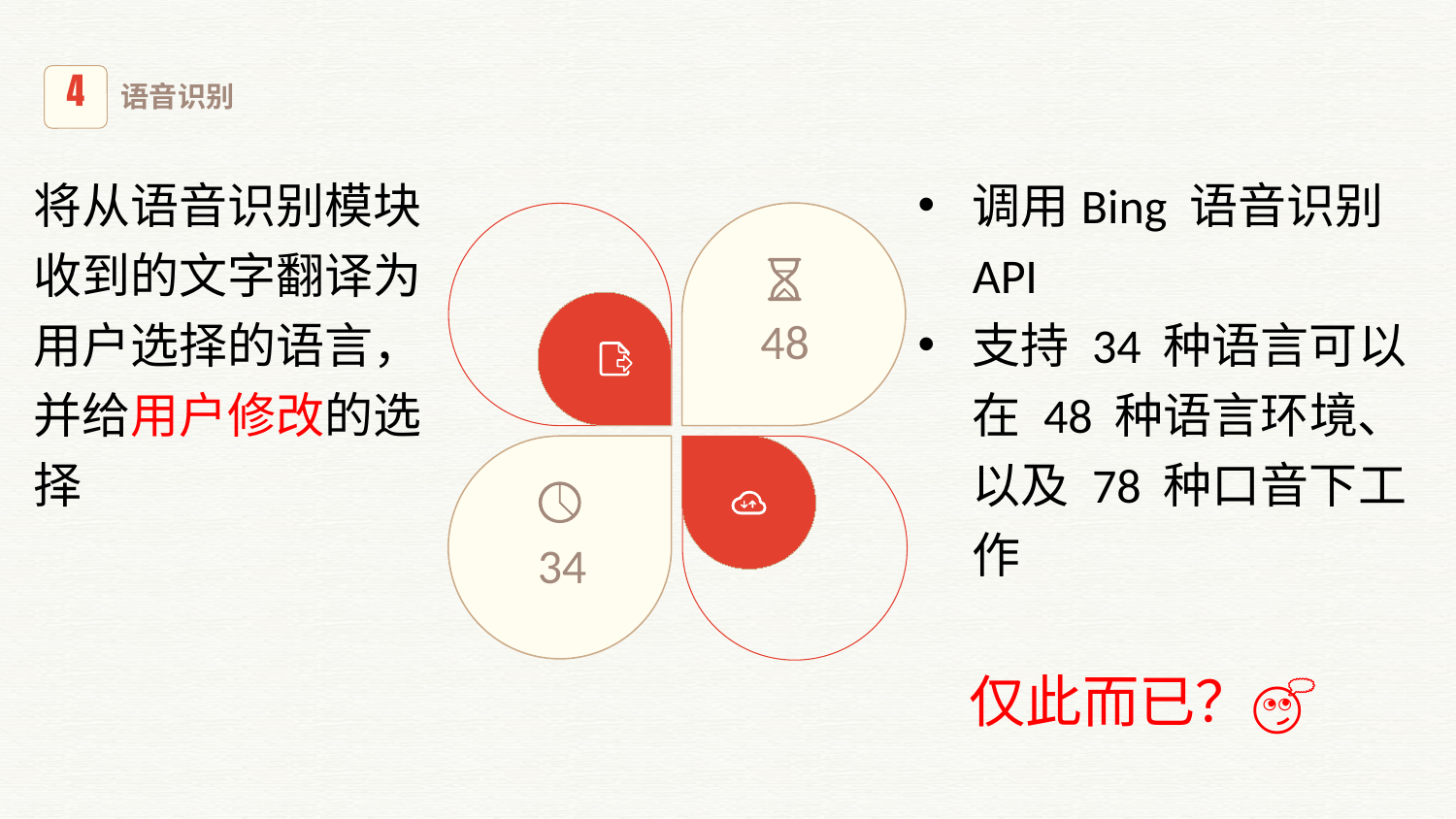

语音识别
将从语音识别模块收到的文字翻译为用户选择的语言，并给用户修改的选择
调用Bing 语音识别API
支持 34 种语言可以在 48 种语言环境、以及 78 种口音下工作

   仅此而已？🤔

48

34